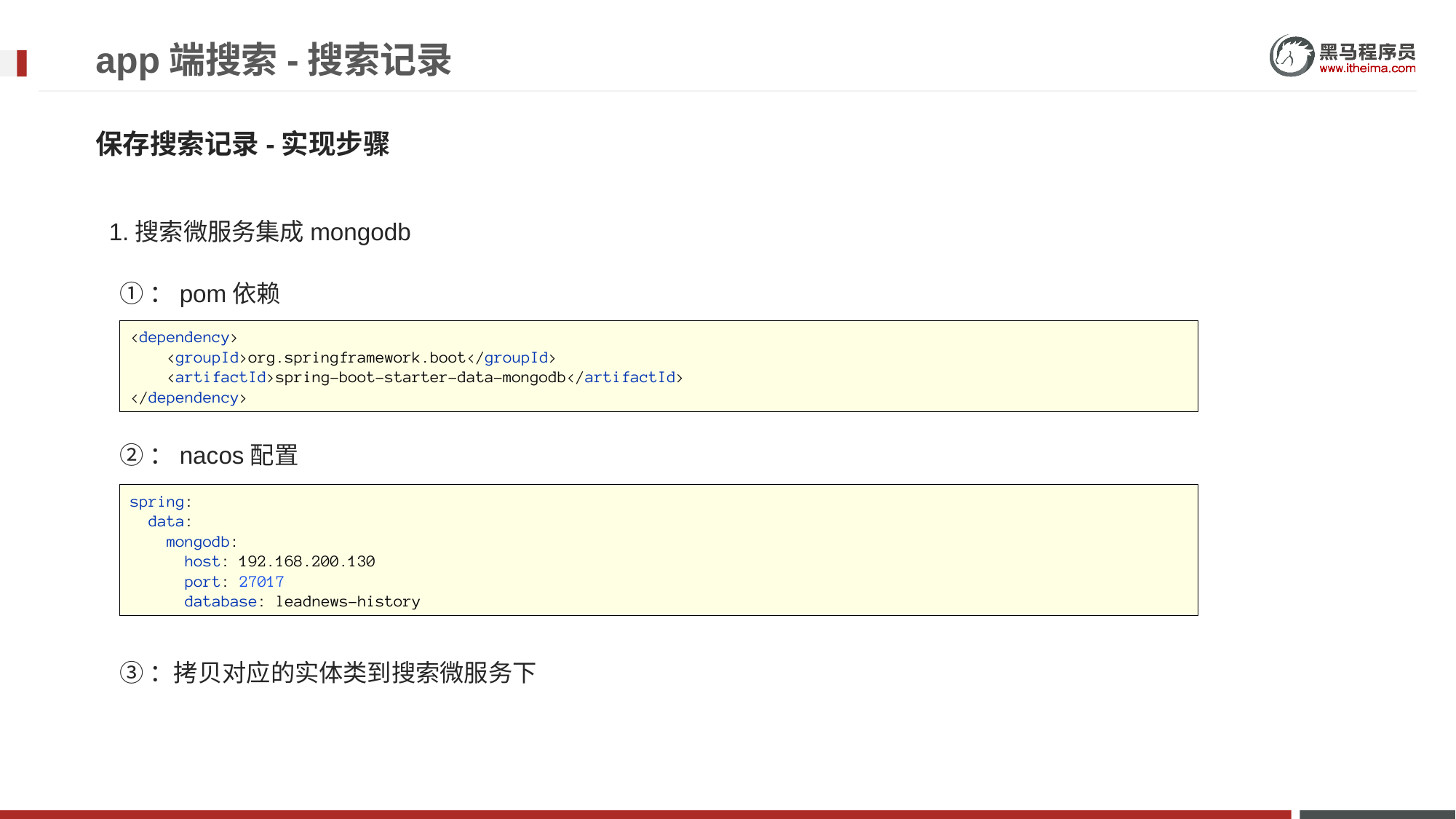

# app端搜索-搜索记录
保存搜索记录-实现步骤
1.搜索微服务集成mongodb
①：pom依赖
<dependency>
    <groupId>org.springframework.boot</groupId>
    <artifactId>spring-boot-starter-data-mongodb</artifactId>
</dependency>
②：nacos配置
spring:
  data:
    mongodb:
      host: 192.168.200.130
      port: 27017
      database: leadnews-history
③：拷贝对应的实体类到搜索微服务下